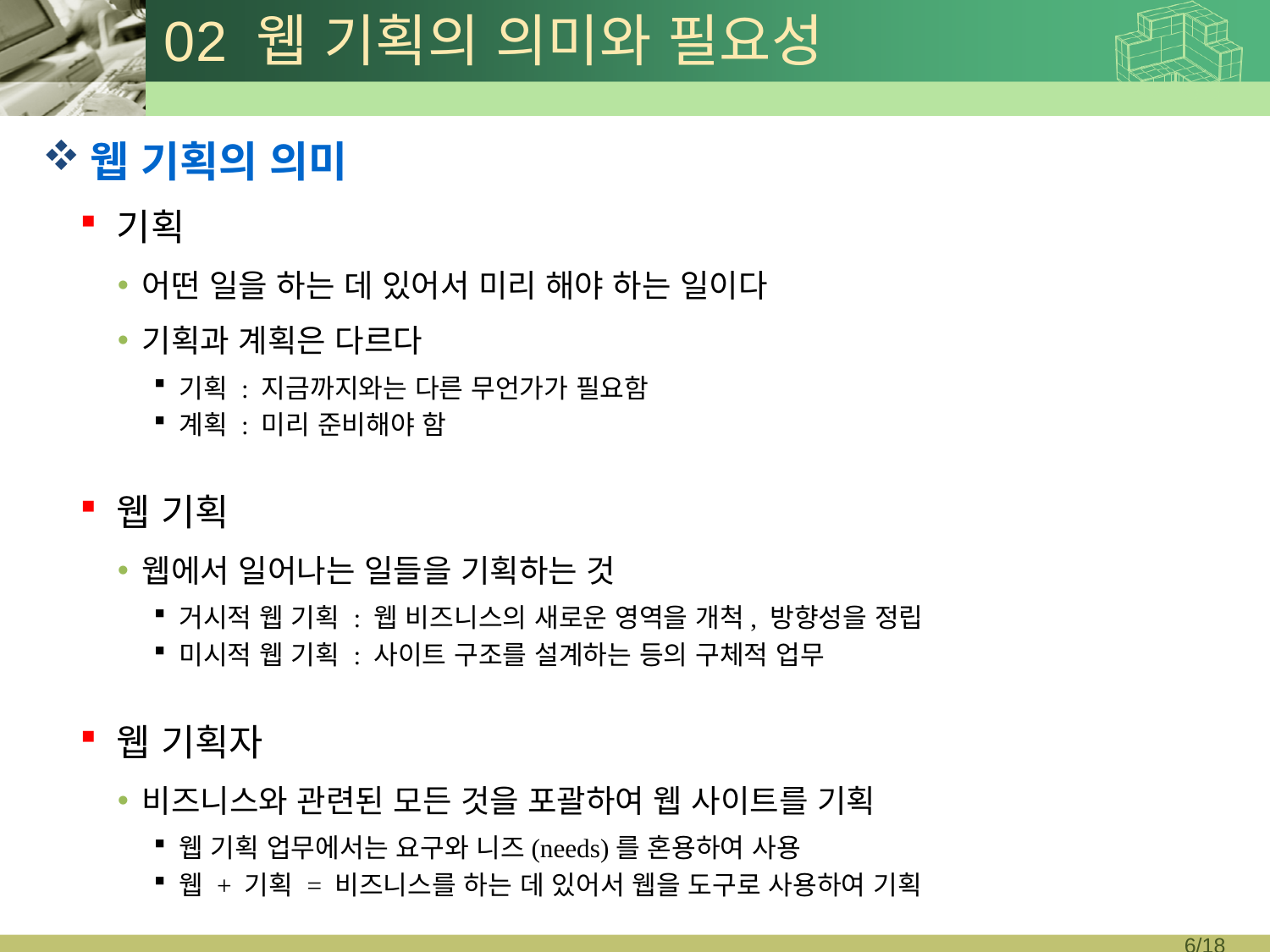

# 02 웹 기획의 의미와 필요성
웹 기획의 의미
기획
어떤 일을 하는 데 있어서 미리 해야 하는 일이다
기획과 계획은 다르다
기획 : 지금까지와는 다른 무언가가 필요함
계획 : 미리 준비해야 함

웹 기획
웹에서 일어나는 일들을 기획하는 것
거시적 웹 기획 : 웹 비즈니스의 새로운 영역을 개척, 방향성을 정립
미시적 웹 기획 : 사이트 구조를 설계하는 등의 구체적 업무

웹 기획자
비즈니스와 관련된 모든 것을 포괄하여 웹 사이트를 기획
웹 기획 업무에서는 요구와 니즈(needs)를 혼용하여 사용
웹 + 기획 = 비즈니스를 하는 데 있어서 웹을 도구로 사용하여 기획